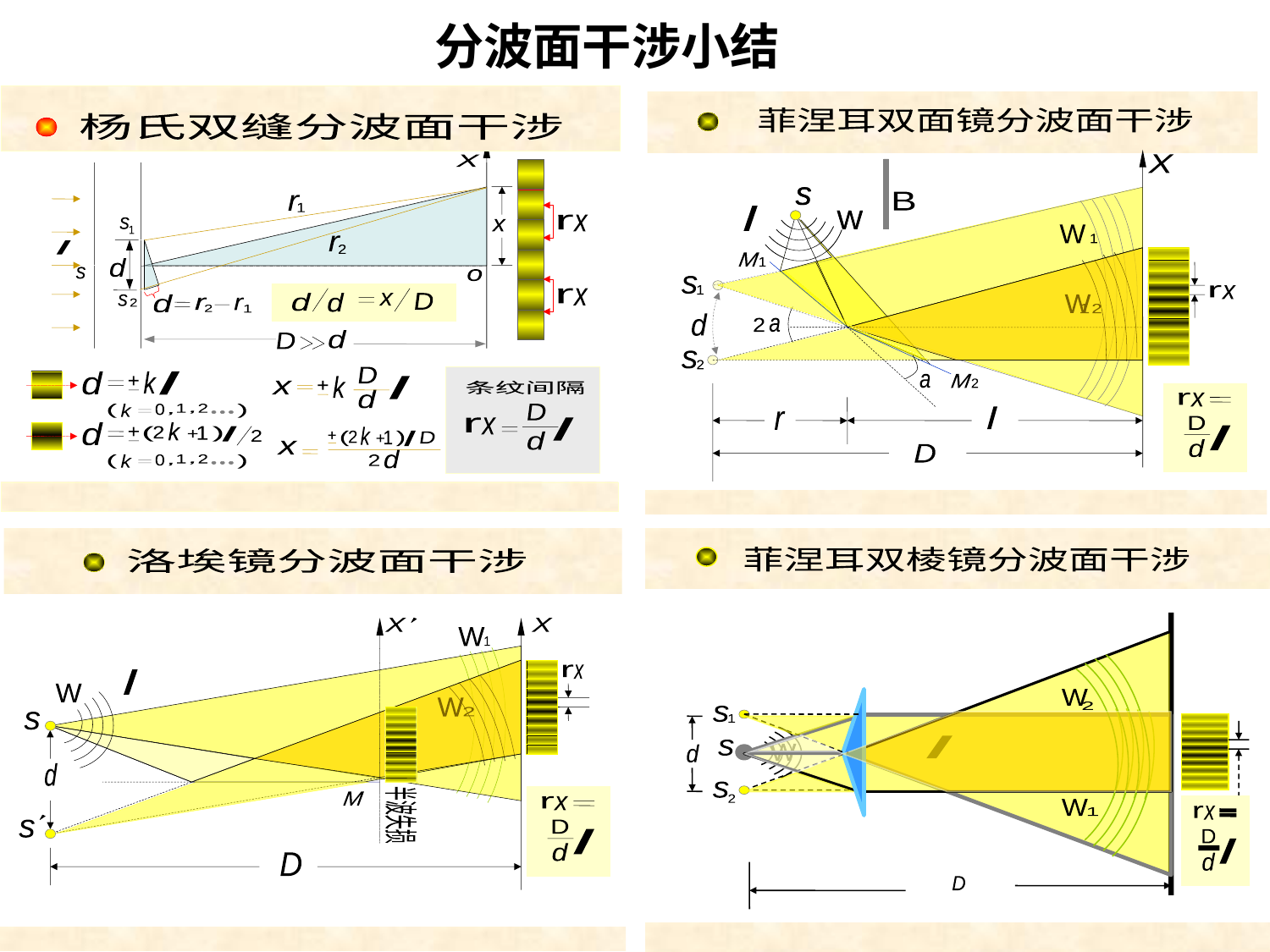

分波面干涉小结

菲涅耳双面镜分波面干涉

杨氏双缝分波面干涉

X

B

X

s

W

s
1

s
2

s

W
λ

W
1

r
1

r
x

W
1
2

s
1
x

r
2

λ

M
1

α
M
2
d

s
o

δ
d
x
D

r
x
r
x

δ
r
r
2

1

s
2

d

2
α

d
D

D
k
λ
x
+

d

条纹间隔
D
r
x
λ

d

δ
k
λ
+

r
x

D
λ

d

(
k
0
1
2
)

,

,
l
r

δ
k
(
2
1
)
λ

+
2
+

k
(
2
1
)
λ
+

D
+
x

d
2

D

(
k
0
1
2
)

,

,

菲涅耳双棱镜分波面干涉

洛埃镜分波面干涉

X

X

半波失损

W
1

W
2

W
2

r
x

D
λ

d
r
x
λ
W

s

λ
W
1
s

1

s

2

s
W

d

d

s

M

r
x

D
λ

d

D

D